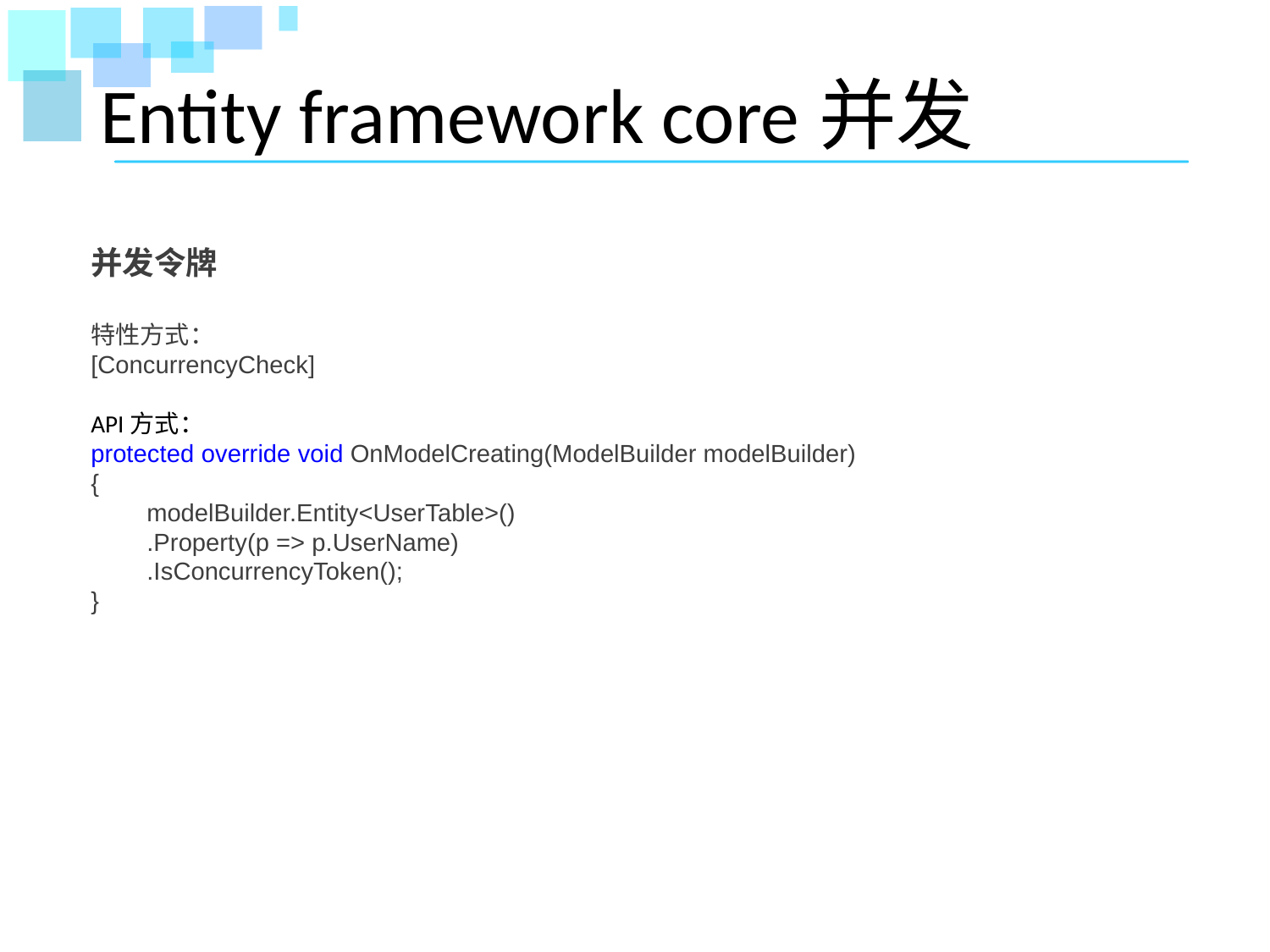

# Entity framework core并发
并发令牌

特性方式：
[ConcurrencyCheck]

API方式：
protected override void OnModelCreating(ModelBuilder modelBuilder)
{
        modelBuilder.Entity<UserTable>()
        .Property(p => p.UserName)
        .IsConcurrencyToken();
}